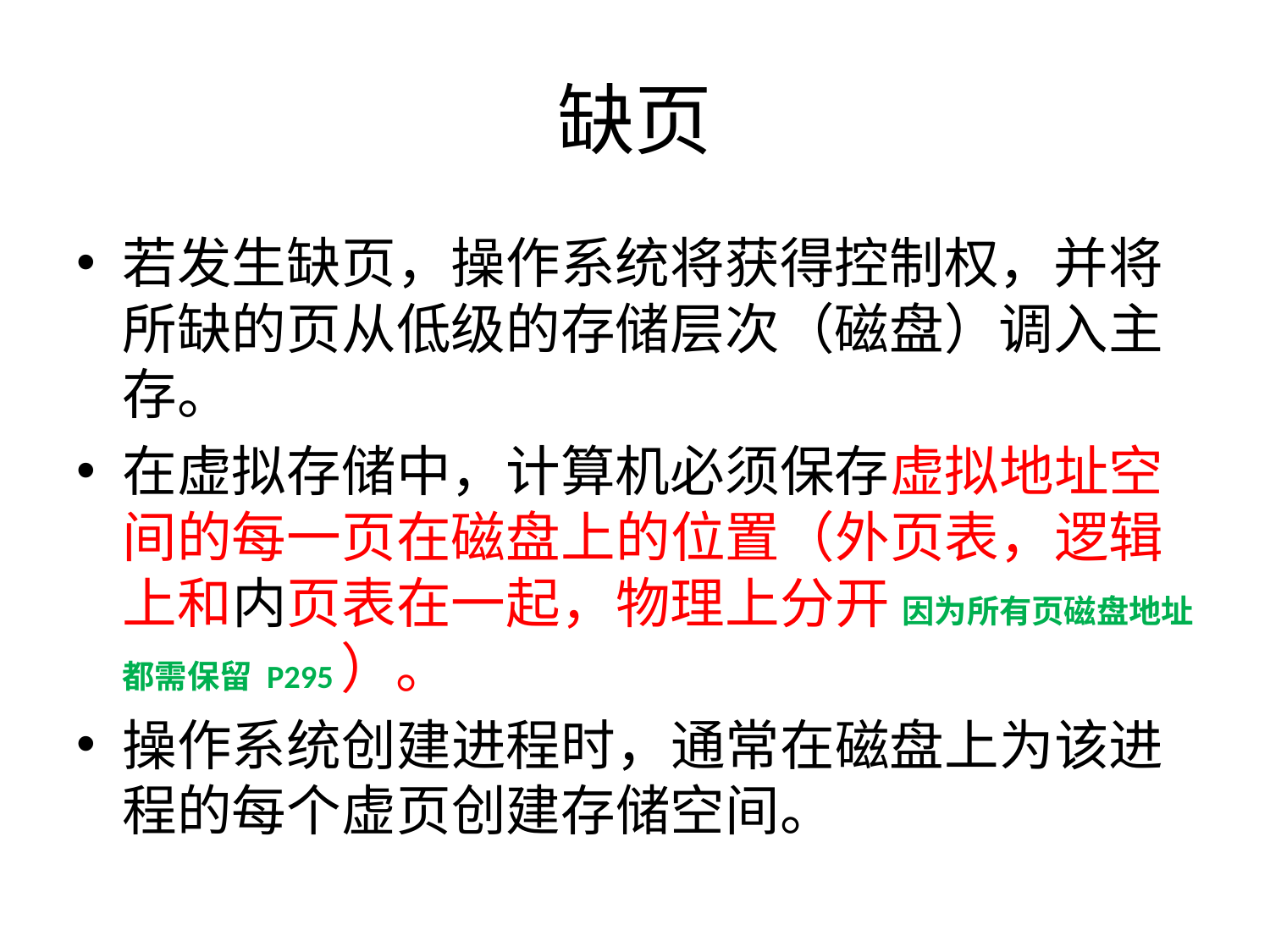

# 缺页
若发生缺页，操作系统将获得控制权，并将所缺的页从低级的存储层次（磁盘）调入主存。
在虚拟存储中，计算机必须保存虚拟地址空间的每一页在磁盘上的位置（外页表，逻辑上和内页表在一起，物理上分开 因为所有页磁盘地址都需保留 P295）。
操作系统创建进程时，通常在磁盘上为该进程的每个虚页创建存储空间。